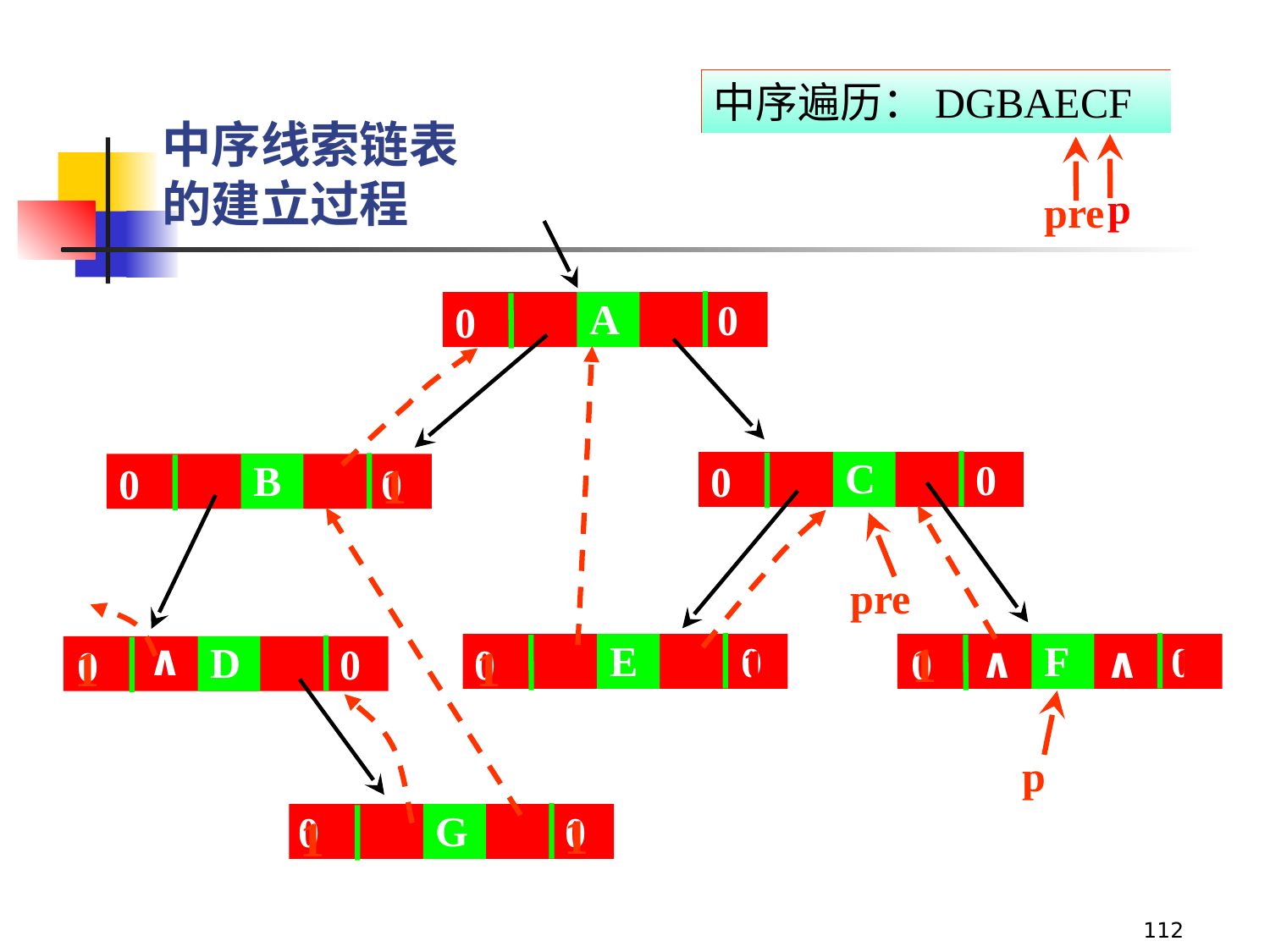

6.4 遍历二叉树和线索二叉树
中序遍历：DGBAECF
中序线索链表
的建立过程

p

pre

0

A

0

0

C

1
0

B

0
0

pre

1
1
∧

1
0
0

E

∧
F
∧

1
1
0
0
0

D

0

p

1
0
0

G

1
112